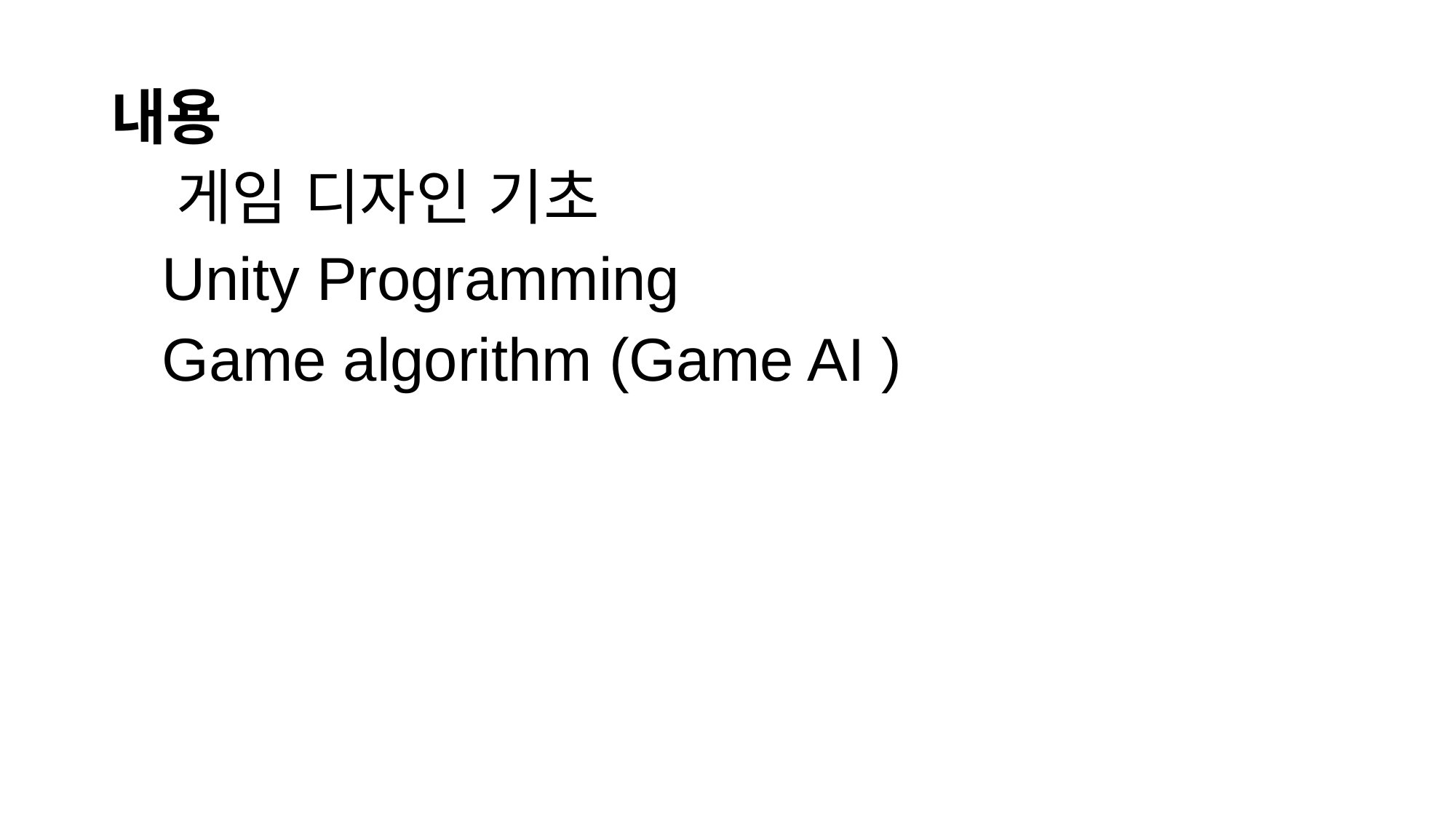

내용
   게임 디자인 기초
   Unity Programming
   Game algorithm (Game AI )